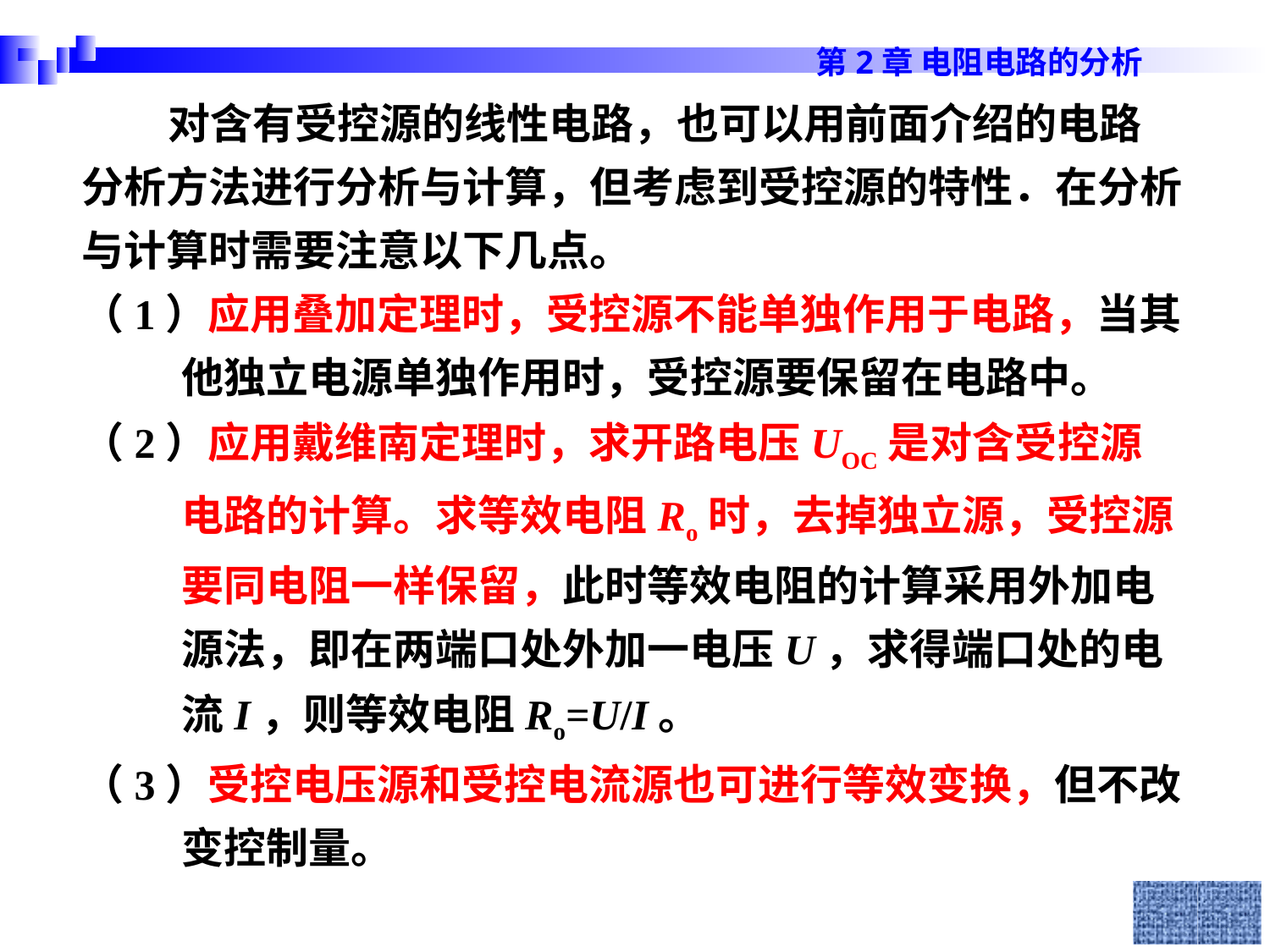

对含有受控源的线性电路，也可以用前面介绍的电路分析方法进行分析与计算，但考虑到受控源的特性．在分析与计算时需要注意以下几点。
（1）应用叠加定理时，受控源不能单独作用于电路，当其他独立电源单独作用时，受控源要保留在电路中。
（2）应用戴维南定理时，求开路电压UOC是对含受控源电路的计算。求等效电阻Ro时，去掉独立源，受控源要同电阻一样保留，此时等效电阻的计算采用外加电源法，即在两端口处外加一电压U，求得端口处的电流I，则等效电阻Ro=U/I。
（3）受控电压源和受控电流源也可进行等效变换，但不改变控制量。